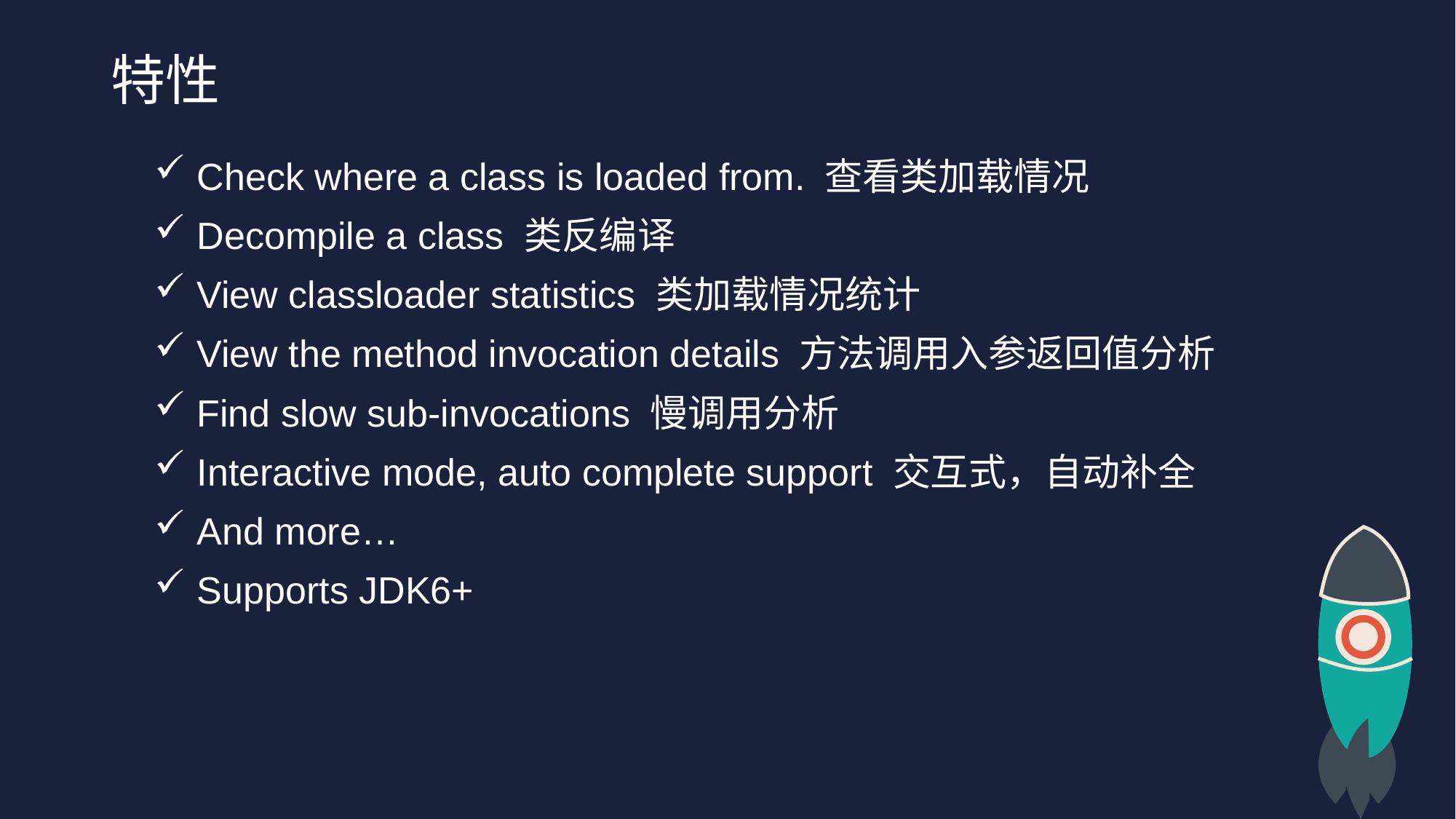

# 特性
Check where a class is loaded from. 查看类加载情况
Decompile a class 类反编译
View classloader statistics 类加载情况统计
View the method invocation details 方法调用入参返回值分析
Find slow sub-invocations 慢调用分析
Interactive mode, auto complete support 交互式，自动补全
And more…
Supports JDK6+